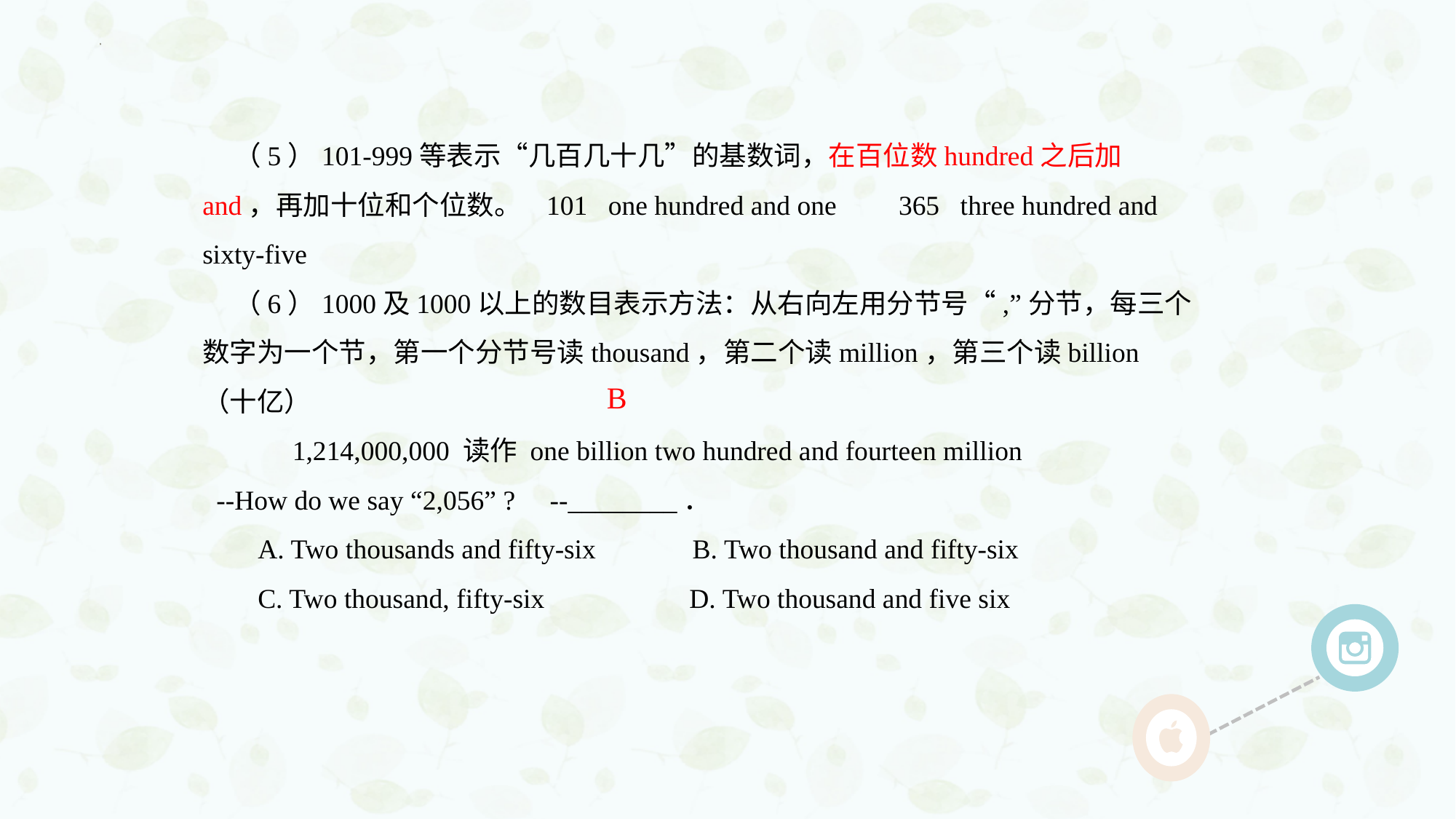

（5）101-999等表示“几百几十几”的基数词，在百位数hundred之后加and，再加十位和个位数。   101   one hundred and one         365   three hundred and sixty-five
    （6）1000及1000以上的数目表示方法：从右向左用分节号“,”分节，每三个数字为一个节，第一个分节号读thousand，第二个读million，第三个读billion（十亿）
             1,214,000,000 读作 one billion two hundred and fourteen million
  --How do we say “2,056” ?     --________．
        A. Two thousands and fifty-six              B. Two thousand and fifty-six
        C. Two thousand, fifty-six                     D. Two thousand and five six
B